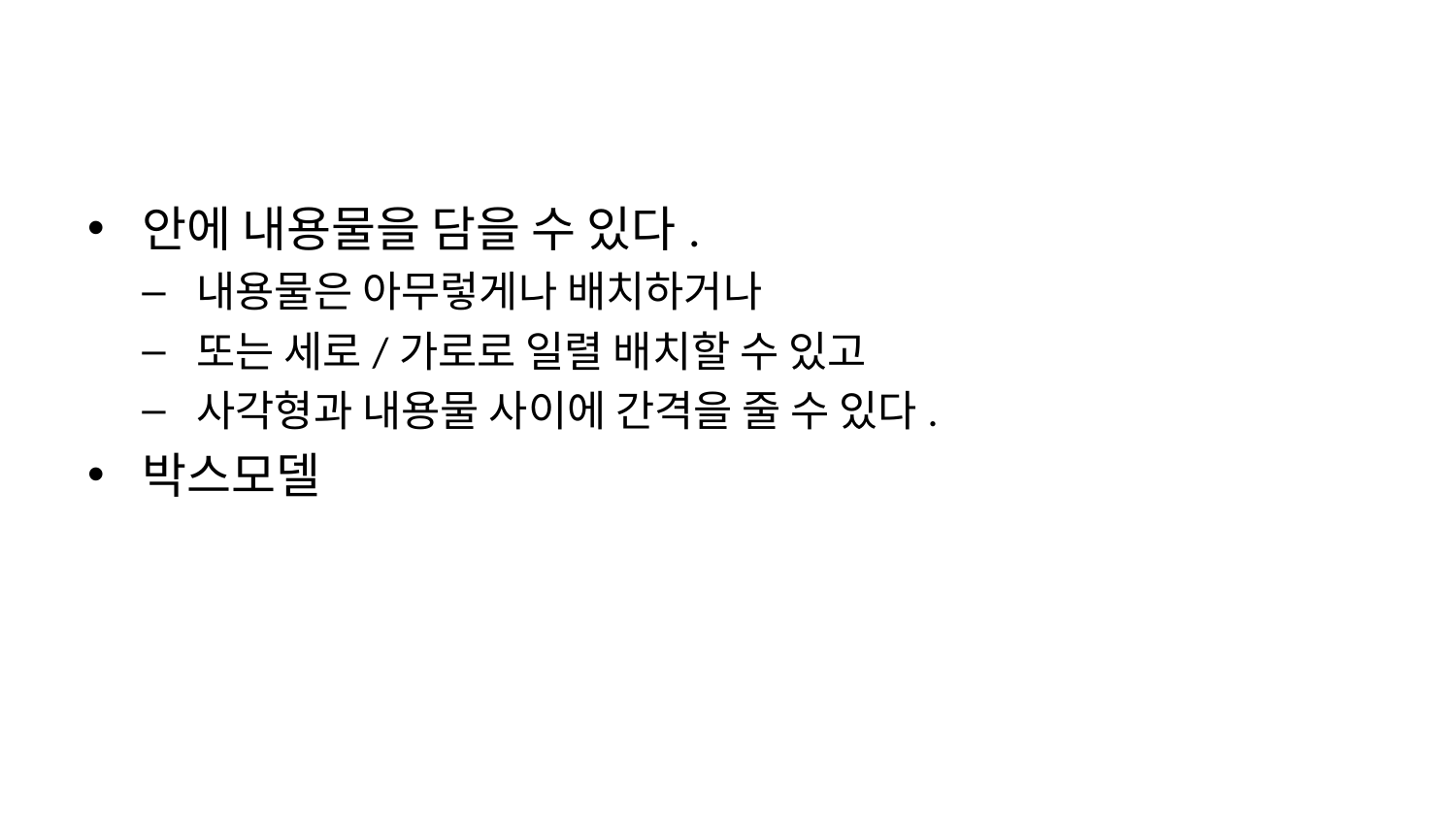

안에 내용물을 담을 수 있다.
내용물은 아무렇게나 배치하거나
또는 세로/가로로 일렬 배치할 수 있고
사각형과 내용물 사이에 간격을 줄 수 있다.
박스모델